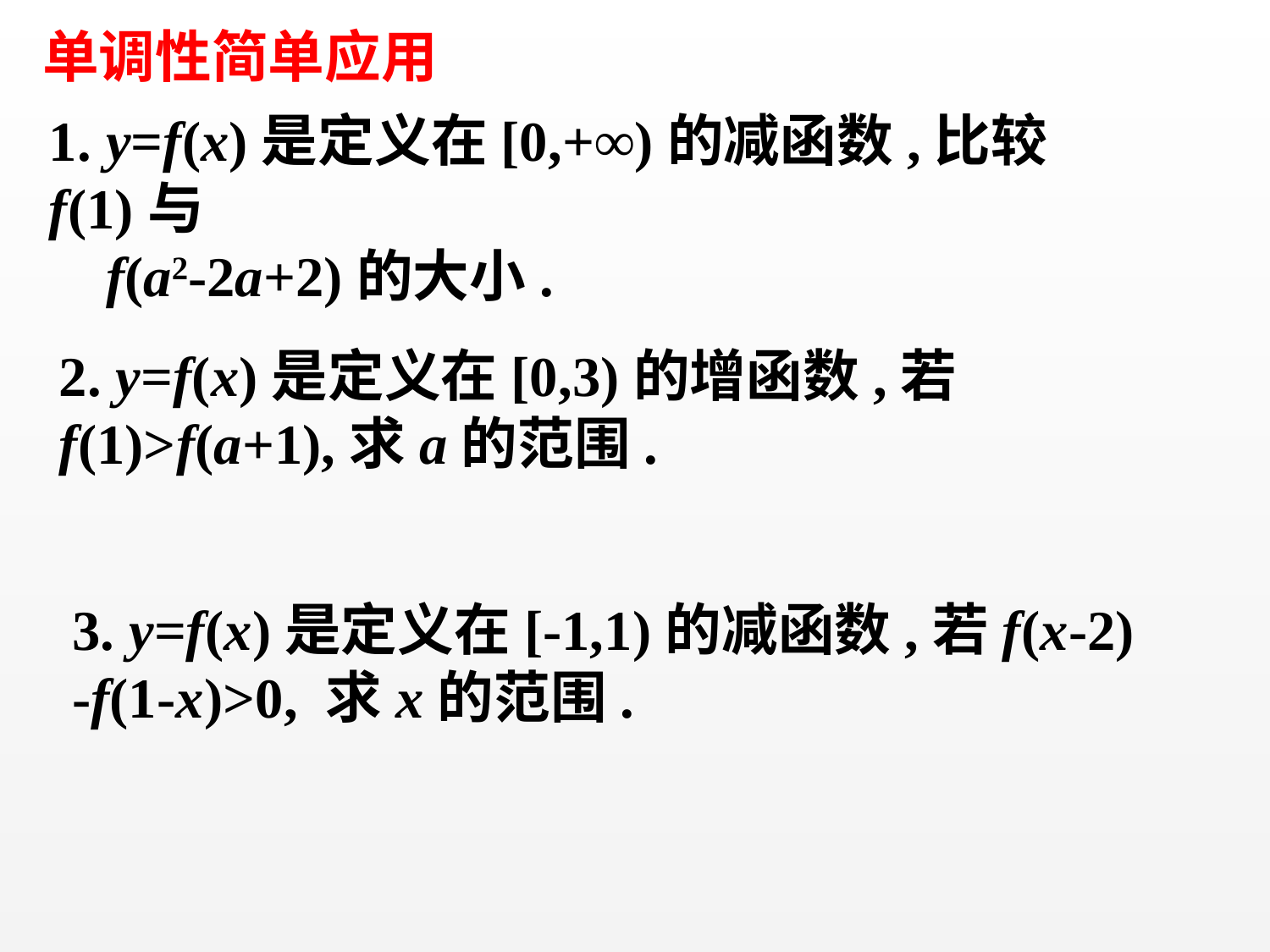

单调性简单应用
1. y=f(x)是定义在[0,+∞)的减函数,比较f(1)与
    f(a2-2a+2)的大小.
2. y=f(x)是定义在[0,3)的增函数,若f(1)>f(a+1),求a的范围.
3. y=f(x)是定义在[-1,1)的减函数,若f(x-2) -f(1-x)>0, 求x的范围.